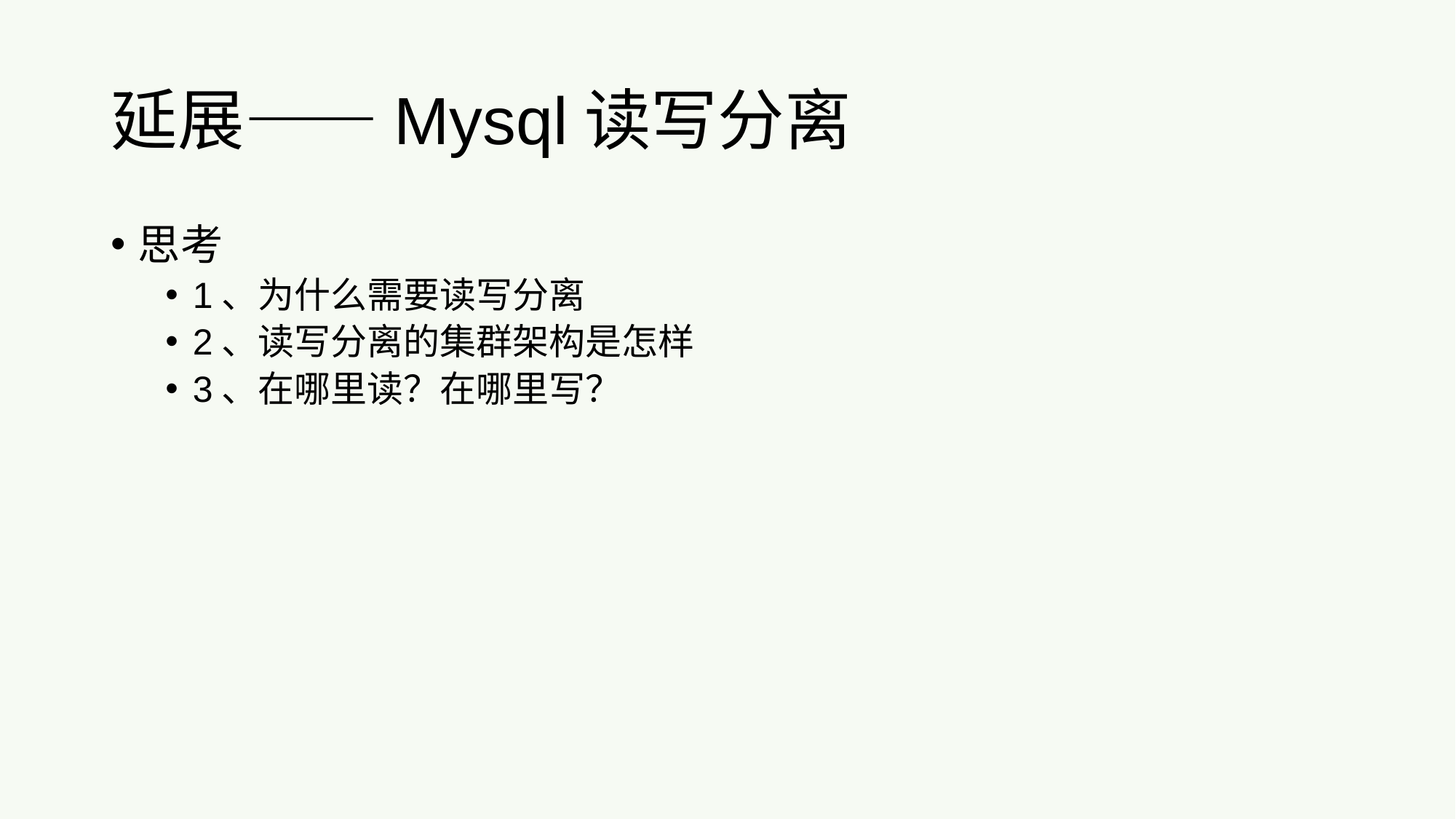

# 延展——Mysql读写分离
思考
1、为什么需要读写分离
2、读写分离的集群架构是怎样
3、在哪里读？在哪里写？